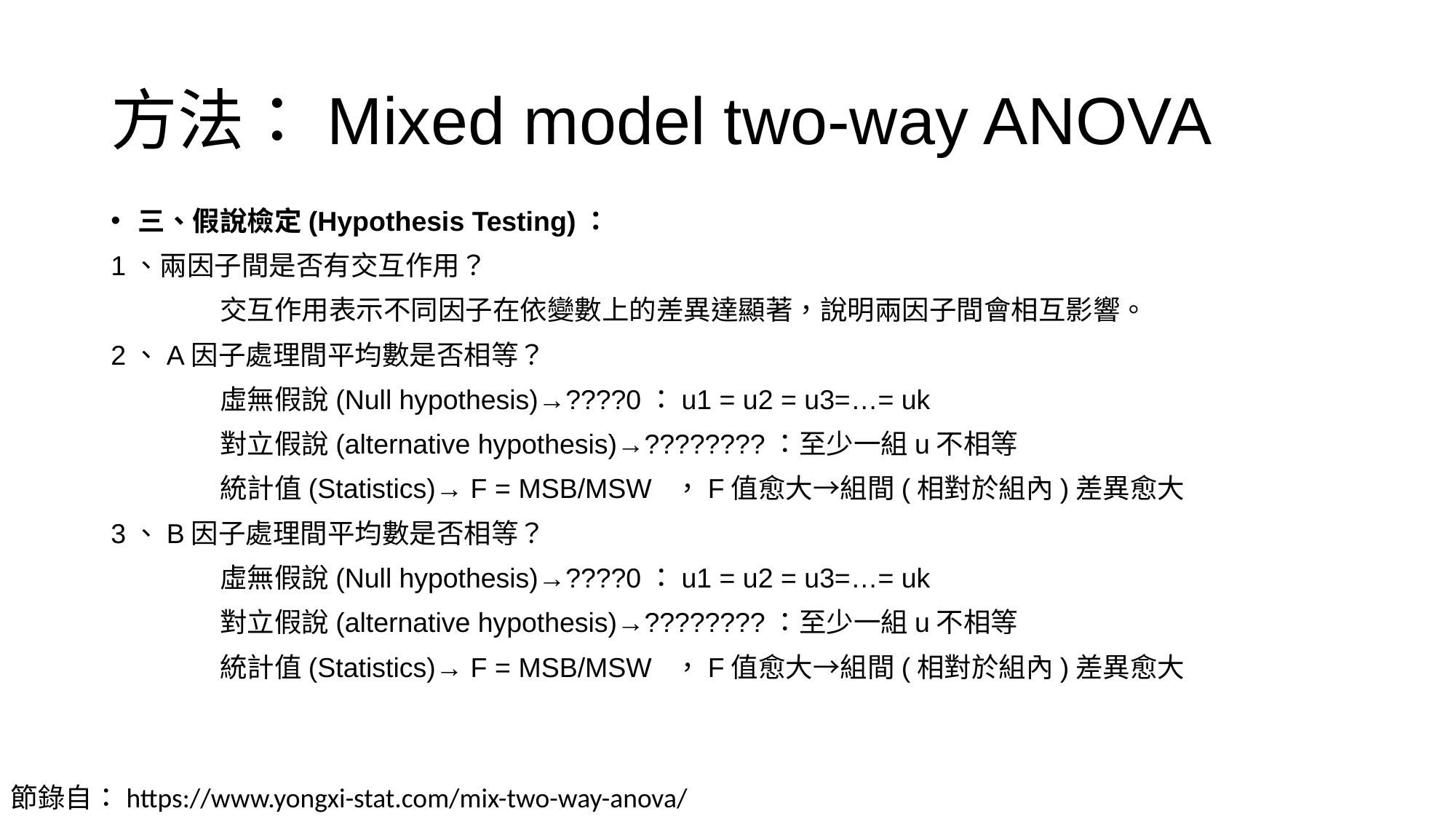

# 方法：Mixed model two-way ANOVA
三、假說檢定(Hypothesis Testing)：
1、兩因子間是否有交互作用？
	交互作用表示不同因子在依變數上的差異達顯著，說明兩因子間會相互影響。
2、A因子處理間平均數是否相等？
	虛無假說(Null hypothesis)→????0：u1 = u2 = u3=…= uk
	對立假說(alternative hypothesis)→????????：至少一組u不相等
	統計值(Statistics)→ F = MSB/MSW  ，F值愈大→組間(相對於組內)差異愈大
3、B因子處理間平均數是否相等？
	虛無假說(Null hypothesis)→????0：u1 = u2 = u3=…= uk
	對立假說(alternative hypothesis)→????????：至少一組u不相等
	統計值(Statistics)→ F = MSB/MSW  ，F值愈大→組間(相對於組內)差異愈大

節錄自：https://www.yongxi-stat.com/mix-two-way-anova/